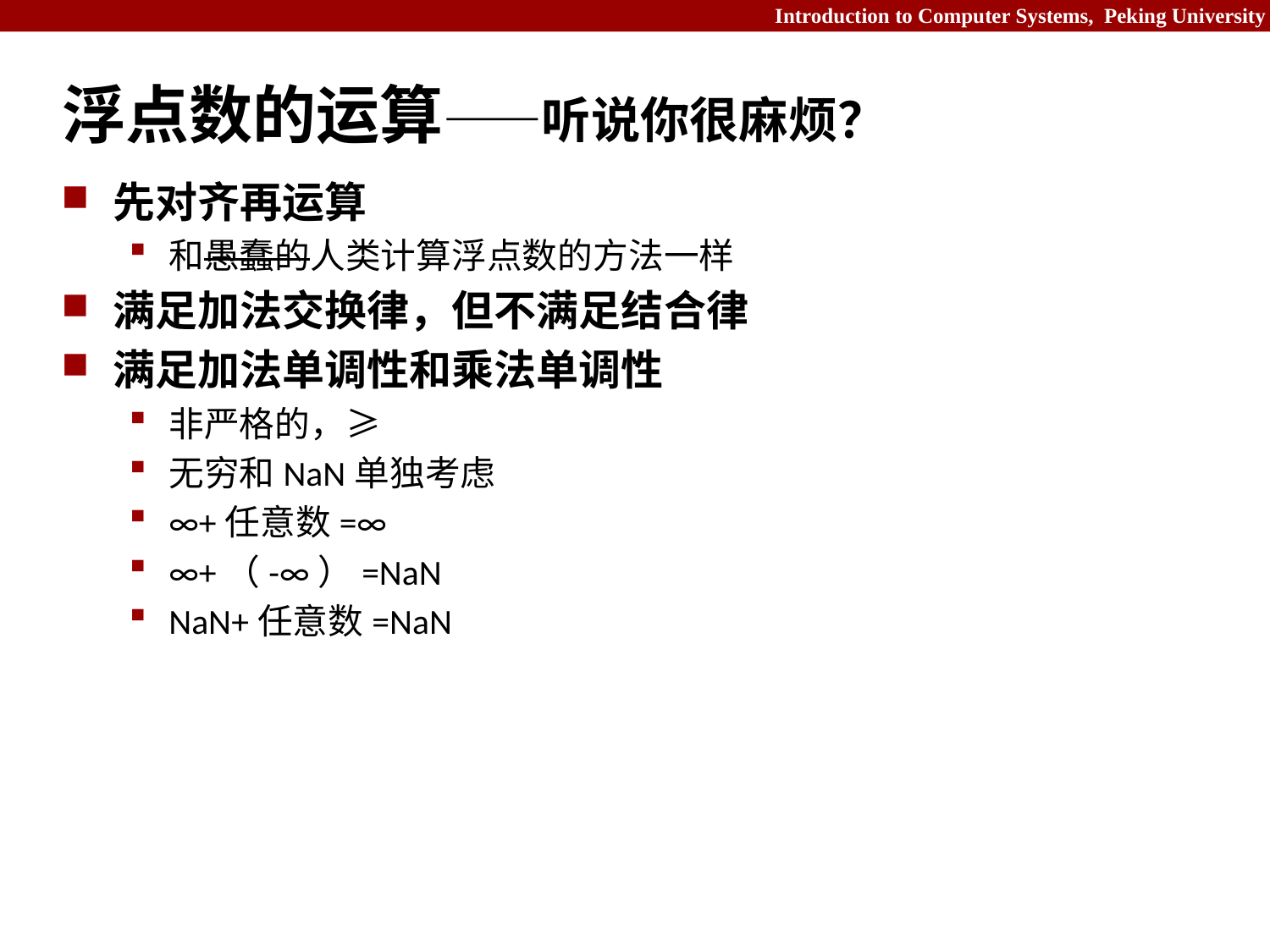

# 浮点数的运算——听说你很麻烦？
先对齐再运算
和愚蠢的人类计算浮点数的方法一样
满足加法交换律，但不满足结合律
满足加法单调性和乘法单调性
非严格的，≥
无穷和NaN单独考虑
∞+任意数=∞
∞+（-∞）=NaN
NaN+任意数=NaN